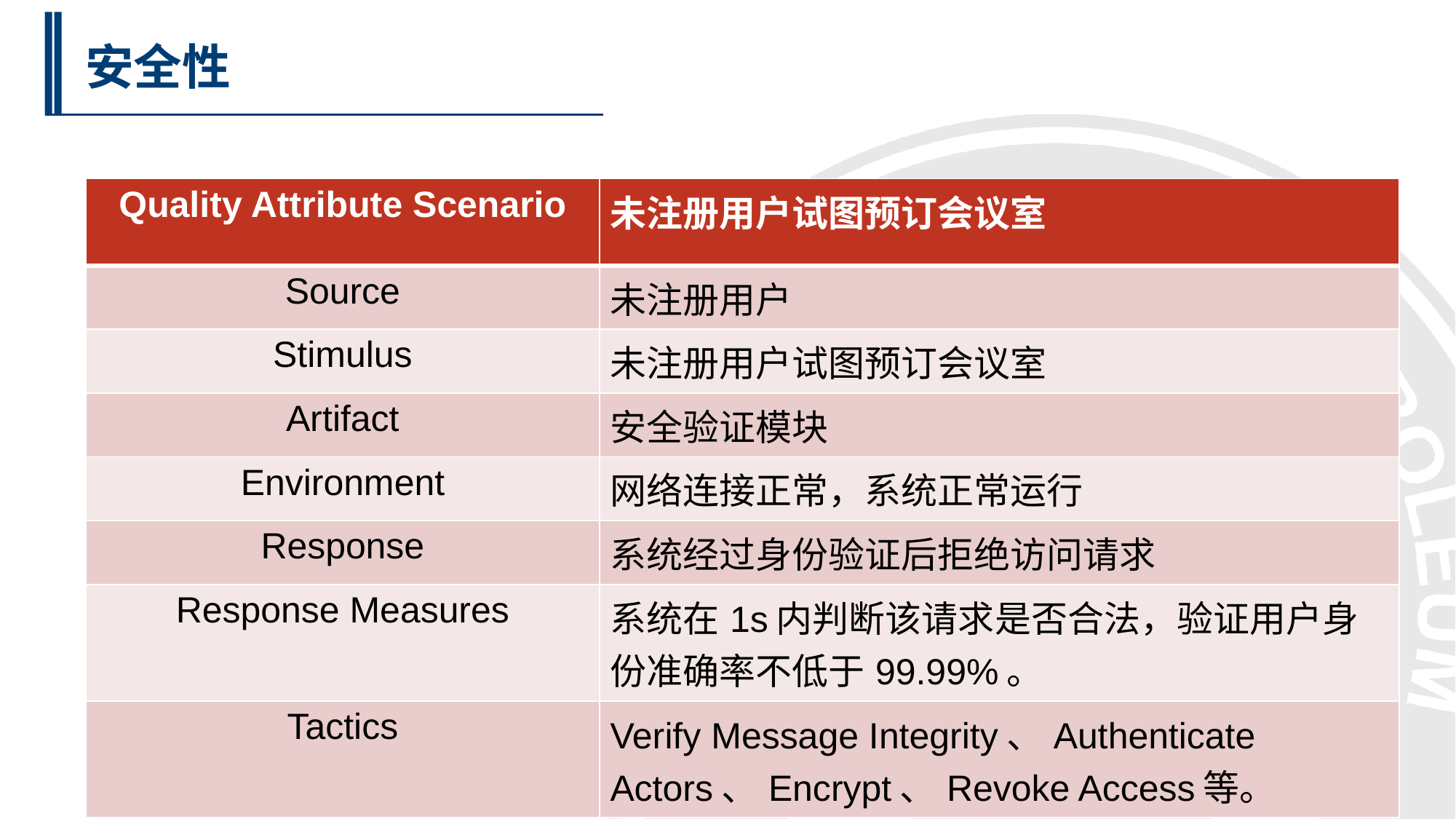

安全性
| Quality Attribute Scenario | 未注册用户试图预订会议室 |
| --- | --- |
| Source | 未注册用户 |
| Stimulus | 未注册用户试图预订会议室 |
| Artifact | 安全验证模块 |
| Environment | 网络连接正常，系统正常运行 |
| Response | 系统经过身份验证后拒绝访问请求 |
| Response Measures | 系统在1s内判断该请求是否合法，验证用户身份准确率不低于99.99%。 |
| Tactics | Verify Message Integrity、Authenticate Actors、Encrypt、Revoke Access等。 |